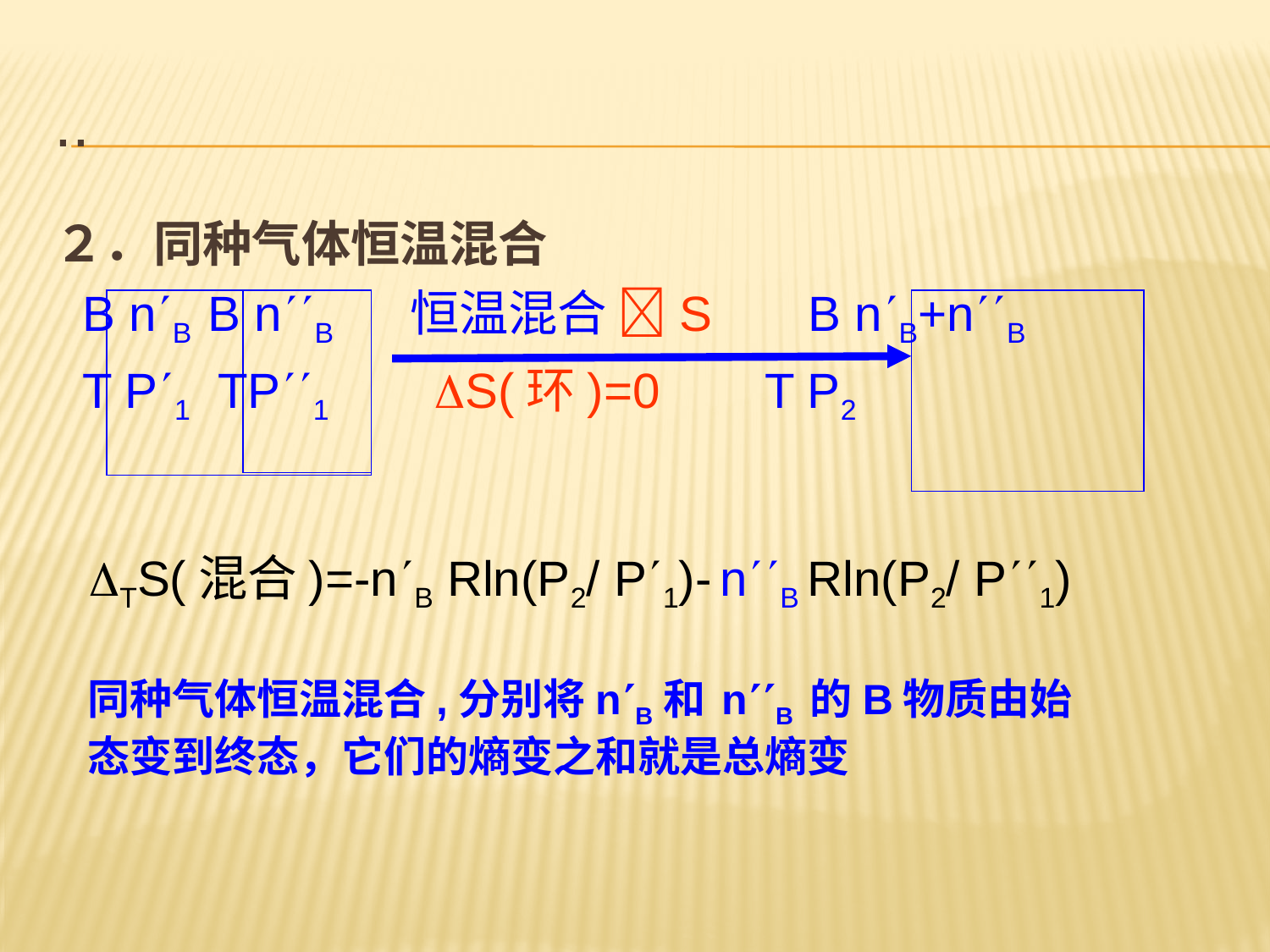

# ..
２．同种气体恒温混合
  B n′B  B n′′B        恒温混合 ΔS       B n′B+n′′B
  T P′1  TP′′1           ΔS(环)=0             T P2

ΔTS(混合)=-n′B Rln(P2/ P′1)- n′′B Rln(P2/ P′′1)
同种气体恒温混合,分别将n′B和 n′′B 的B物质由始态变到终态，它们的熵变之和就是总熵变